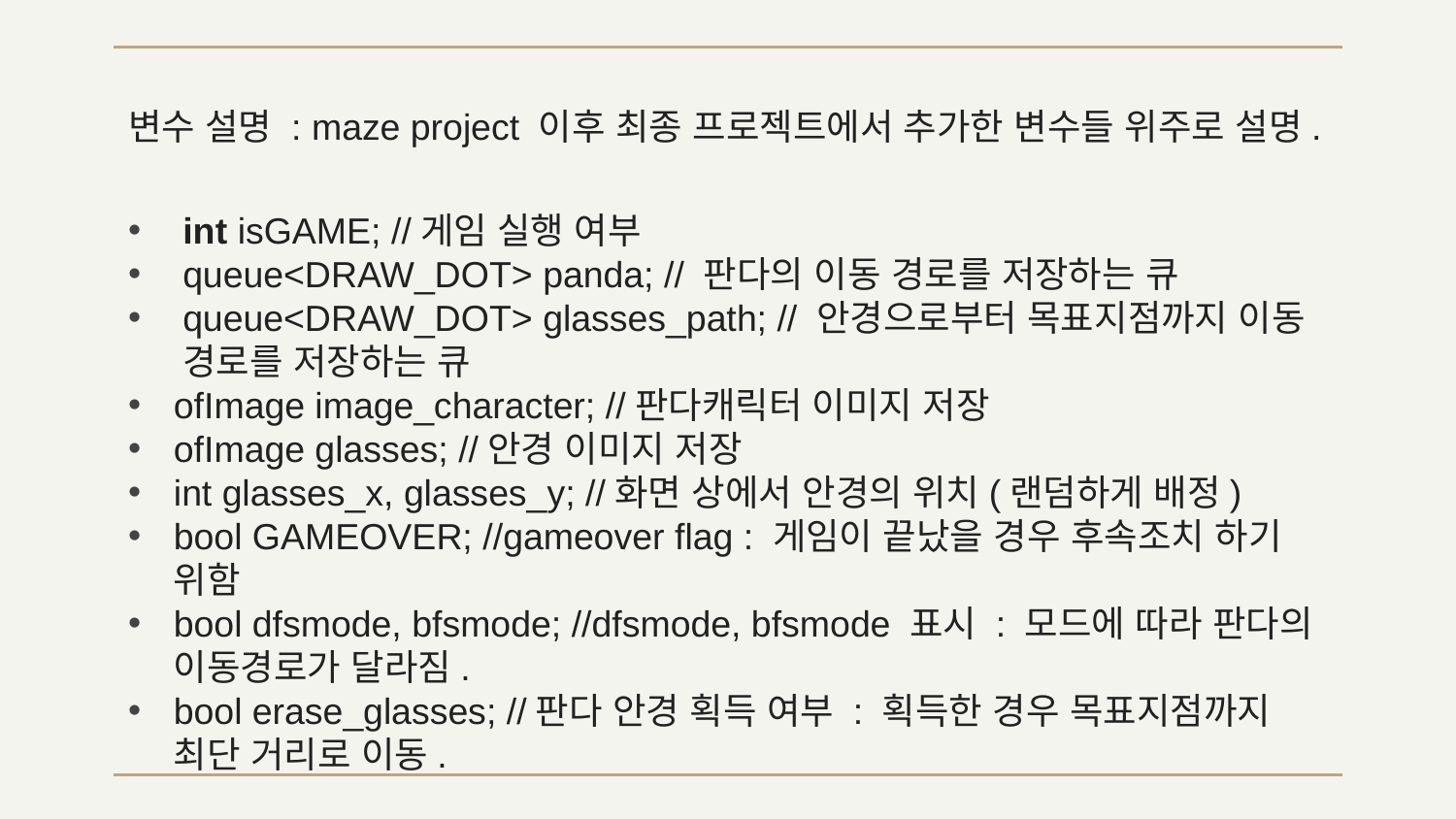

# 변수 설명 : maze project 이후 최종 프로젝트에서 추가한 변수들 위주로 설명.
int isGAME; //게임 실행 여부
queue<DRAW_DOT> panda; // 판다의 이동 경로를 저장하는 큐
queue<DRAW_DOT> glasses_path; // 안경으로부터 목표지점까지 이동 경로를 저장하는 큐
ofImage image_character; //판다캐릭터 이미지 저장
ofImage glasses; //안경 이미지 저장
int glasses_x, glasses_y; //화면 상에서 안경의 위치(랜덤하게 배정)
bool GAMEOVER; //gameover flag : 게임이 끝났을 경우 후속조치 하기 위함
bool dfsmode, bfsmode; //dfsmode, bfsmode 표시 : 모드에 따라 판다의 이동경로가 달라짐.
bool erase_glasses; //판다 안경 획득 여부 : 획득한 경우 목표지점까지 최단 거리로 이동.